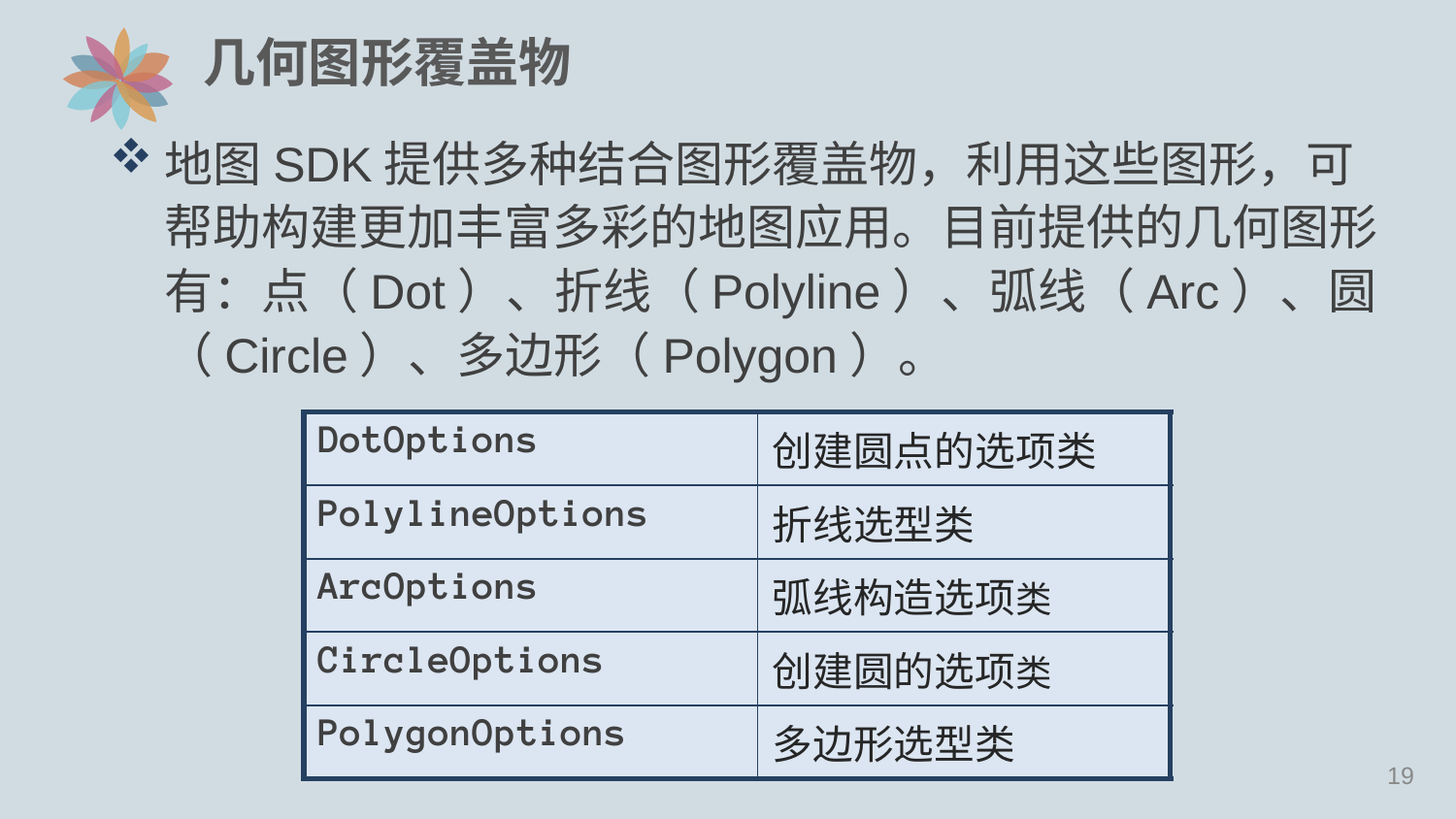

# 几何图形覆盖物
地图SDK提供多种结合图形覆盖物，利用这些图形，可帮助构建更加丰富多彩的地图应用。目前提供的几何图形有：点（Dot）、折线（Polyline）、弧线（Arc）、圆（Circle）、多边形（Polygon）。
| DotOptions | 创建圆点的选项类 |
| --- | --- |
| PolylineOptions | 折线选型类 |
| ArcOptions | 弧线构造选项类 |
| CircleOptions | 创建圆的选项类 |
| PolygonOptions | 多边形选型类 |
19